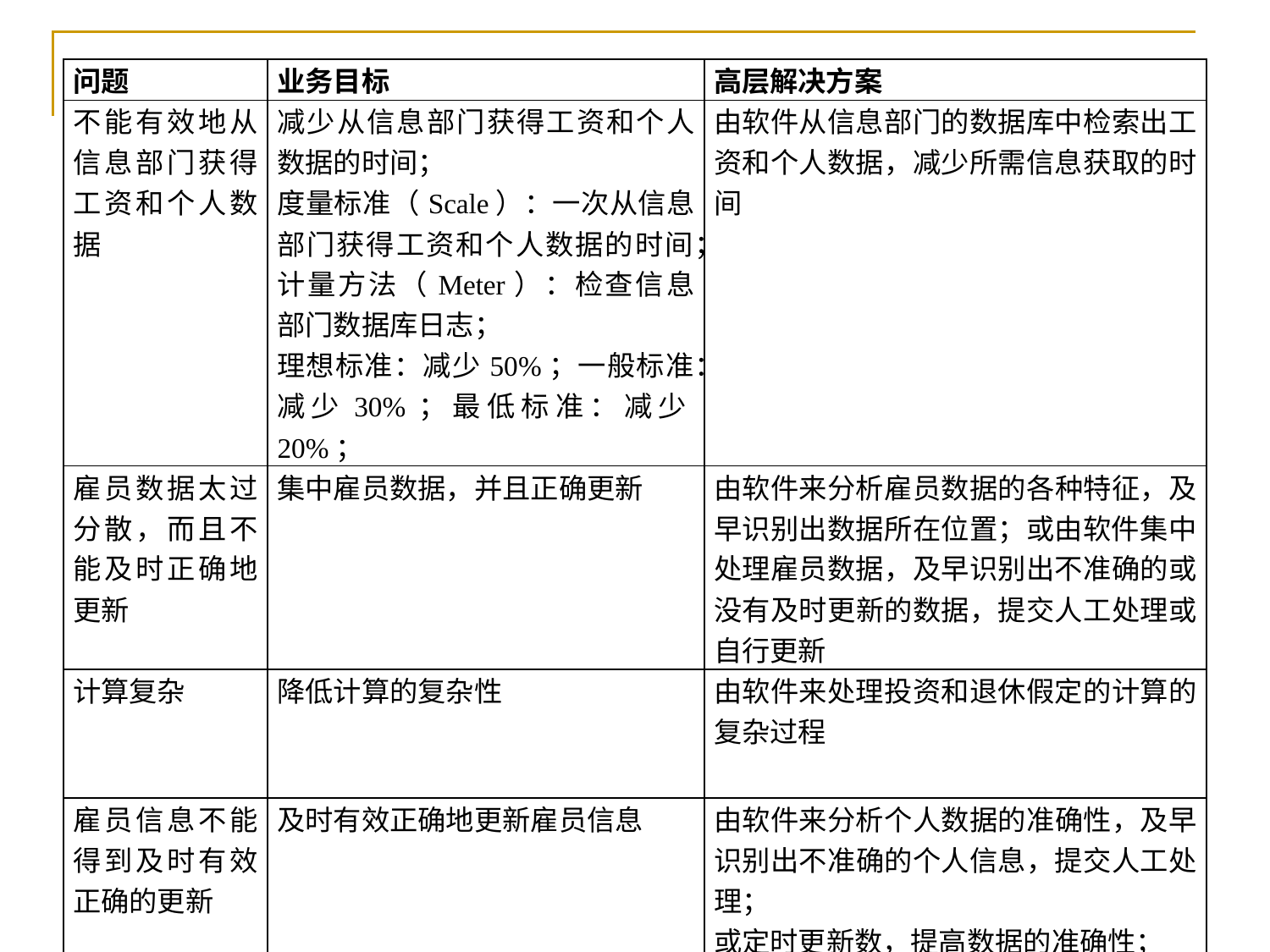

| 问题 | 业务目标 | 高层解决方案 |
| --- | --- | --- |
| 不能有效地从信息部门获得工资和个人数据 | 减少从信息部门获得工资和个人数据的时间； 度量标准（Scale）：一次从信息部门获得工资和个人数据的时间； 计量方法（Meter）：检查信息部门数据库日志； 理想标准：减少50%；一般标准：减少30%；最低标准：减少20%； | 由软件从信息部门的数据库中检索出工资和个人数据，减少所需信息获取的时间 |
| 雇员数据太过分散，而且不能及时正确地更新 | 集中雇员数据，并且正确更新 | 由软件来分析雇员数据的各种特征，及早识别出数据所在位置；或由软件集中处理雇员数据，及早识别出不准确的或没有及时更新的数据，提交人工处理或自行更新 |
| 计算复杂 | 降低计算的复杂性 | 由软件来处理投资和退休假定的计算的复杂过程 |
| 雇员信息不能得到及时有效正确的更新 | 及时有效正确地更新雇员信息 | 由软件来分析个人数据的准确性，及早识别出不准确的个人信息，提交人工处理； 或定时更新数，提高数据的准确性； |
| 计算中可变条件的复杂性 | 降低计算中可变条件的复杂性 | 由软件来处理计算中可变条件的复杂性，降低出错率 |